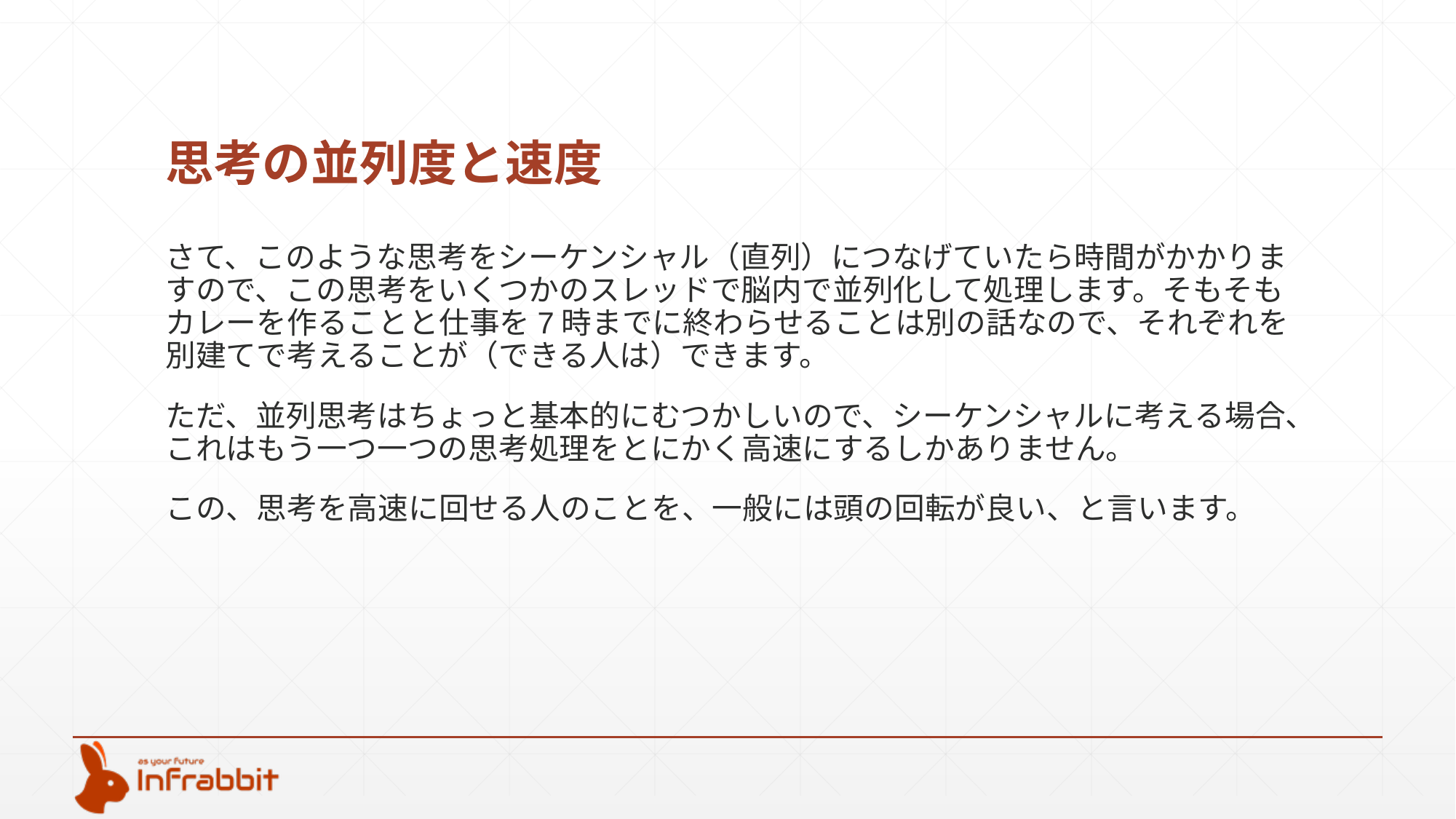

# 思考の並列度と速度
さて、このような思考をシーケンシャル（直列）につなげていたら時間がかかりますので、この思考をいくつかのスレッドで脳内で並列化して処理します。そもそもカレーを作ることと仕事を7時までに終わらせることは別の話なので、それぞれを別建てで考えることが（できる人は）できます。
ただ、並列思考はちょっと基本的にむつかしいので、シーケンシャルに考える場合、これはもう一つ一つの思考処理をとにかく高速にするしかありません。
この、思考を高速に回せる人のことを、一般には頭の回転が良い、と言います。